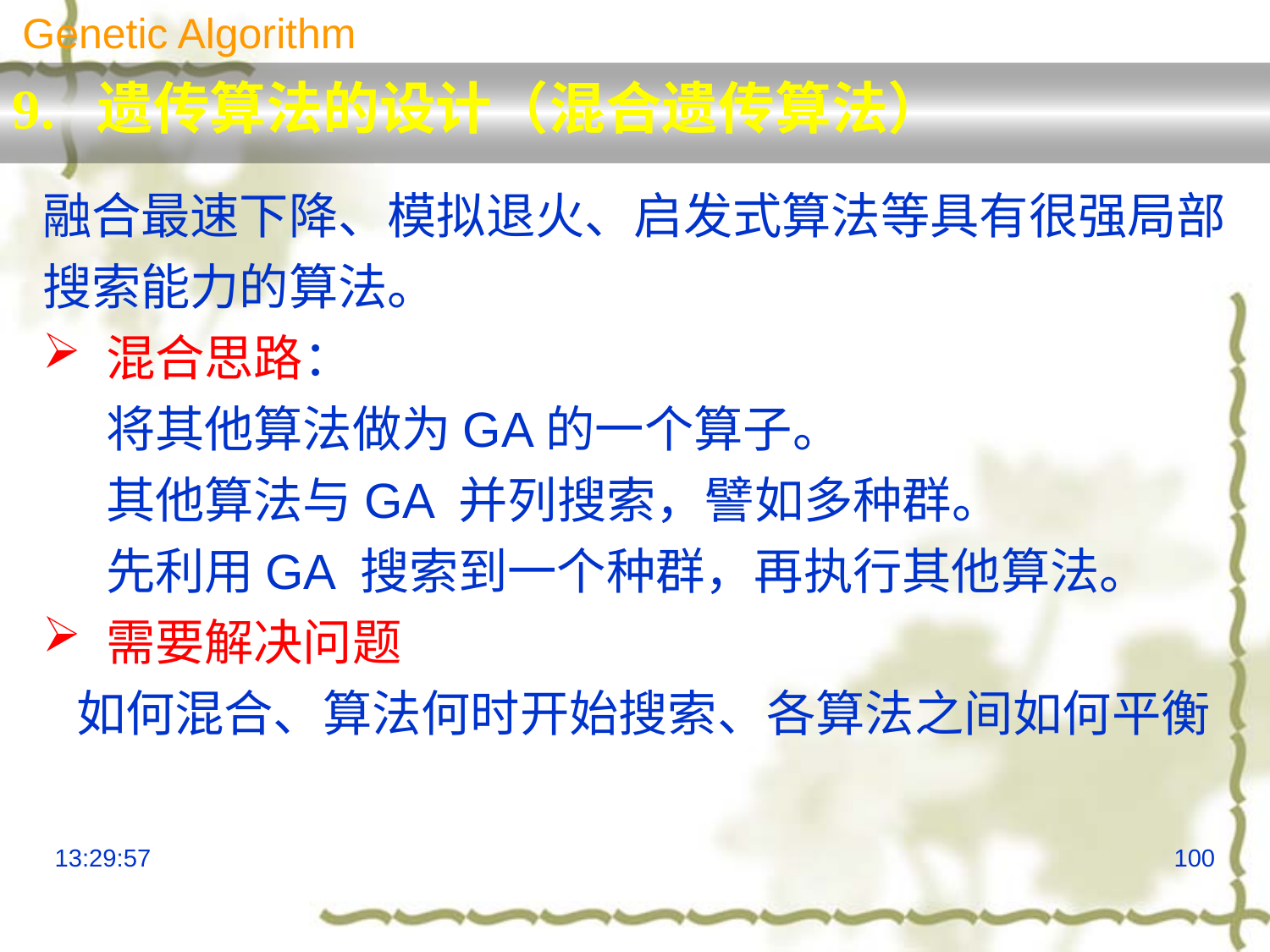

Genetic Algorithm
9.  遗传算法的设计（混合遗传算法）
融合最速下降、模拟退火、启发式算法等具有很强局部搜索能力的算法。
混合思路：
将其他算法做为GA的一个算子。
其他算法与GA 并列搜索，譬如多种群。
先利用GA 搜索到一个种群，再执行其他算法。
需要解决问题
  如何混合、算法何时开始搜索、各算法之间如何平衡

13:29:57
100